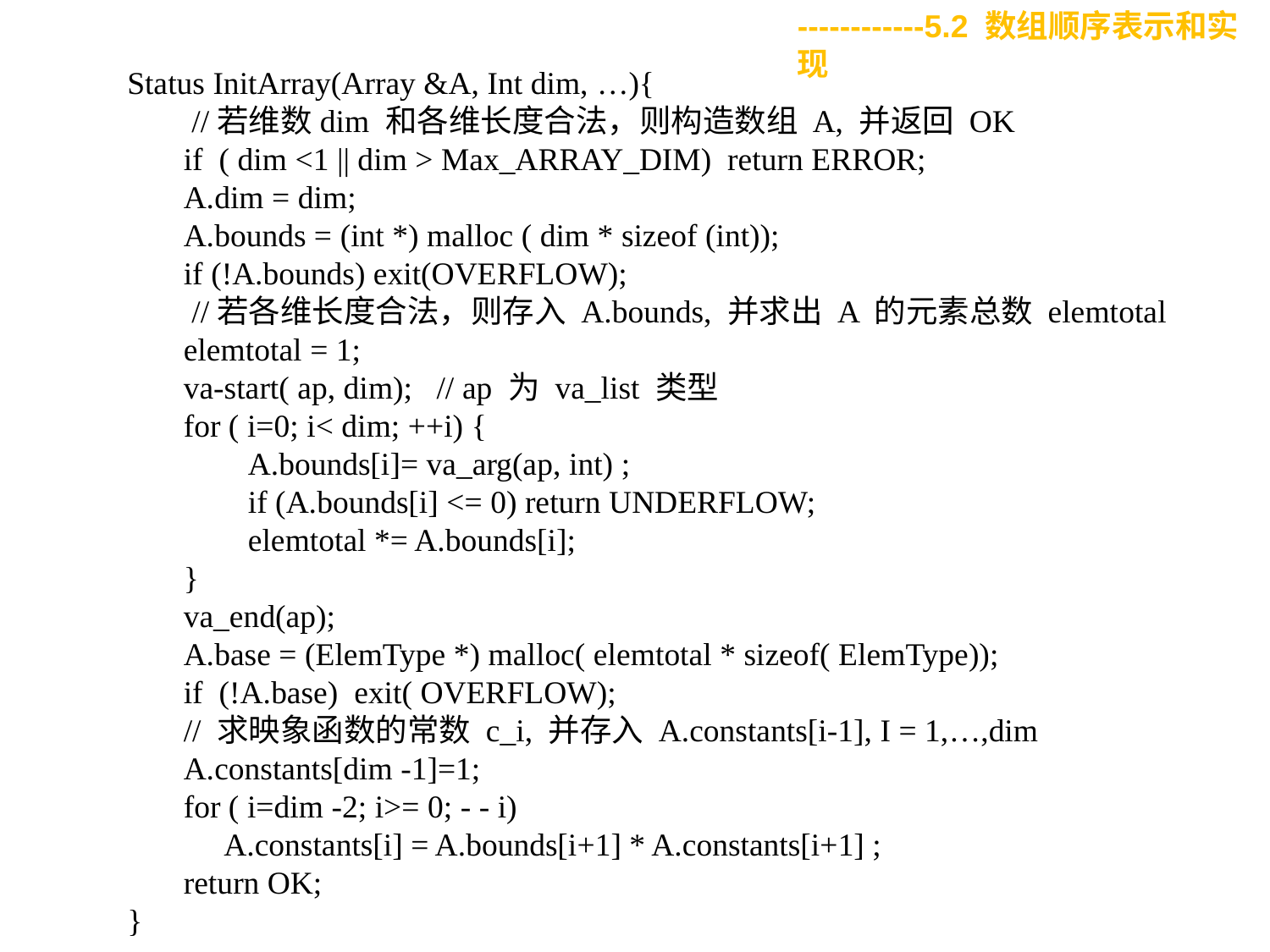

------------5.2 数组顺序表示和实现

                       p->right = q->right;   q->right = p;
           }
           if (m.chead[j]==NULL || M.chead[j]->i>i){
                       p->down = M.chead[j]; M.chead[kj]=p;}
           else{    for (q=M.chead[j]; (q->dowm) && q->dowm->i<I; q=q->down);
                       p->down = q->dowm; q->dowm = p;
           }
   }
Status InitArray(Array &A, Int dim, …){
        //若维数dim 和各维长度合法，则构造数组 A, 并返回 OK
       if  ( dim <1 || dim > Max_ARRAY_DIM)  return ERROR;
       A.dim = dim;
       A.bounds = (int *) malloc ( dim * sizeof (int));
       if (!A.bounds) exit(OVERFLOW);
        //若各维长度合法，则存入 A.bounds, 并求出 A 的元素总数 elemtotal
       elemtotal = 1;
       va-start( ap, dim);   // ap 为 va_list 类型
       for ( i=0; i< dim; ++i) {
               A.bounds[i]= va_arg(ap, int) ;
               if (A.bounds[i] <= 0) return UNDERFLOW;
               elemtotal *= A.bounds[i];
       }
       va_end(ap);
       A.base = (ElemType *) malloc( elemtotal * sizeof( ElemType));
       if  (!A.base)  exit( OVERFLOW);
       // 求映象函数的常数 c_i, 并存入 A.constants[i-1], I = 1,…,dim
       A.constants[dim -1]=1;
       for ( i=dim -2; i>= 0; - - i)
            A.constants[i] = A.bounds[i+1] * A.constants[i+1] ;
       return OK;
}